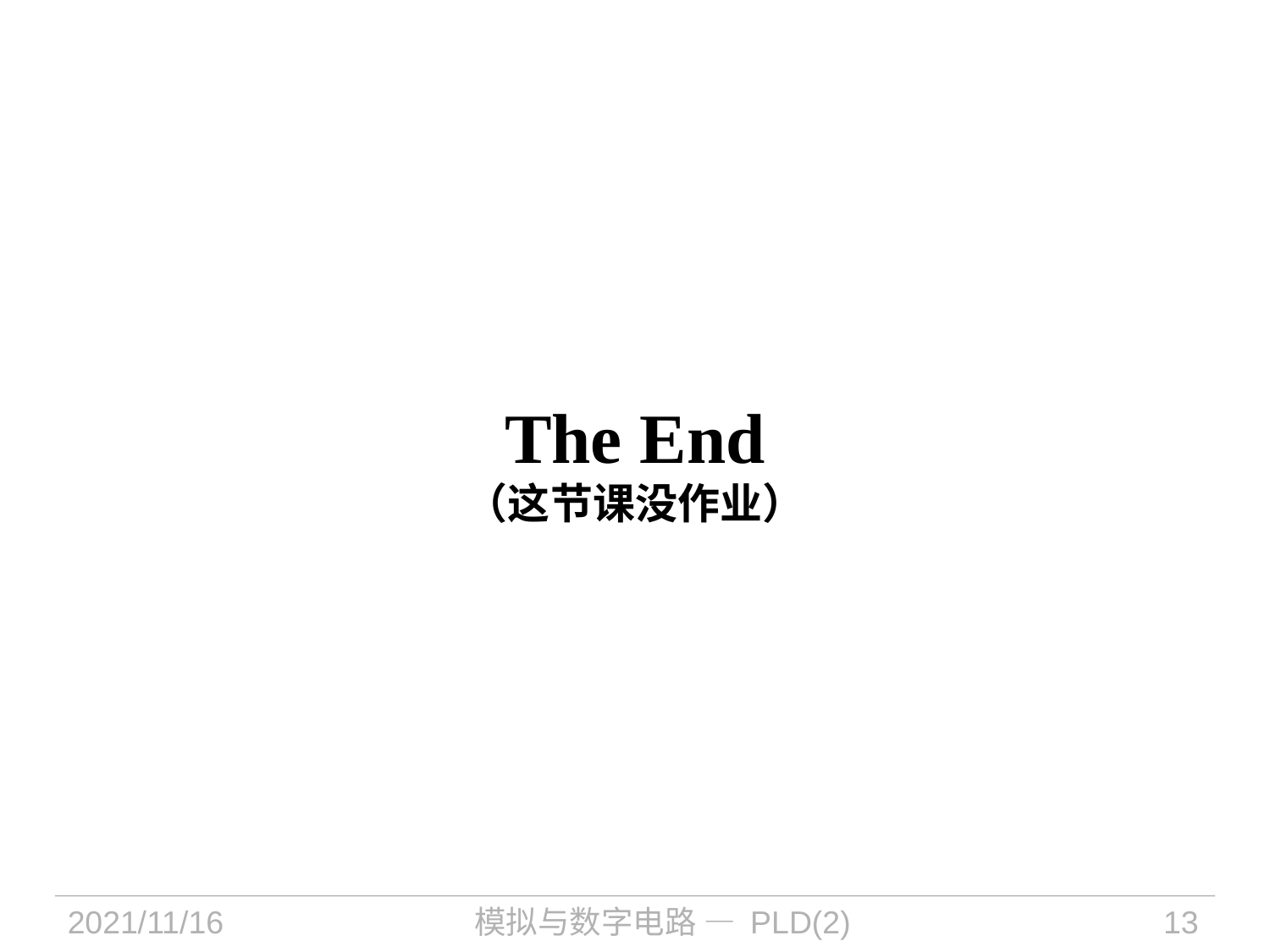

# The End （这节课没作业）
2021/11/16
模拟与数字电路 — PLD(2)
13